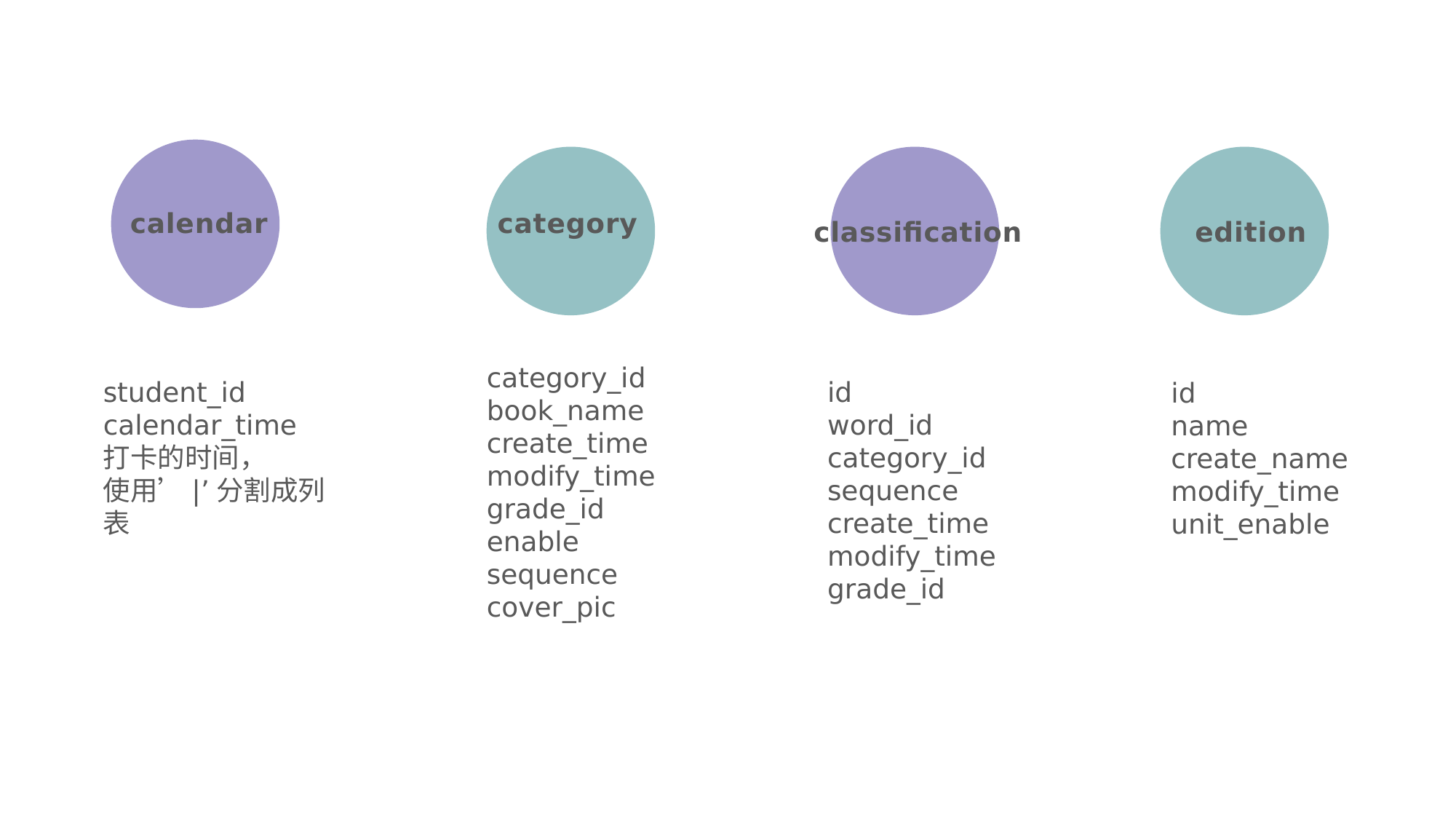

calendar
category
classification
edition
category_id
book_name
create_time
modify_time
grade_id
enable
sequence
cover_pic

student_id
calendar_time
打卡的时间，
使用’|’分割成列表
id
word_id
category_id
sequence
create_time
modify_time
grade_id
id
name
create_name
modify_time
unit_enable